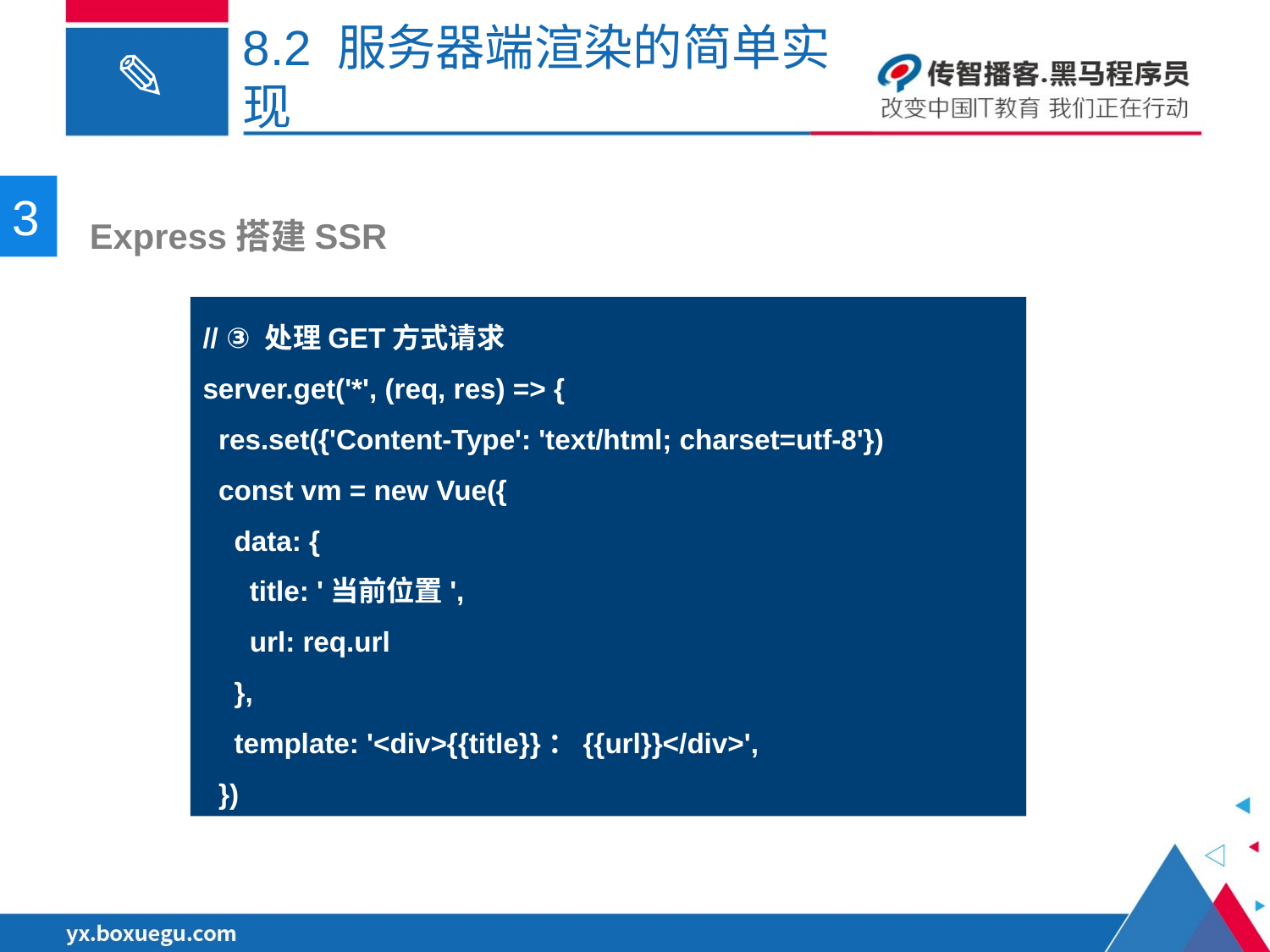

# 8.2 服务器端渲染的简单实现

3
  Express搭建SSR
// ③ 处理GET方式请求
server.get('*', (req, res) => {
  res.set({'Content-Type': 'text/html; charset=utf-8'})
  const vm = new Vue({
    data: {
      title: '当前位置',
      url: req.url
    },
    template: '<div>{{title}}：{{url}}</div>',
  })